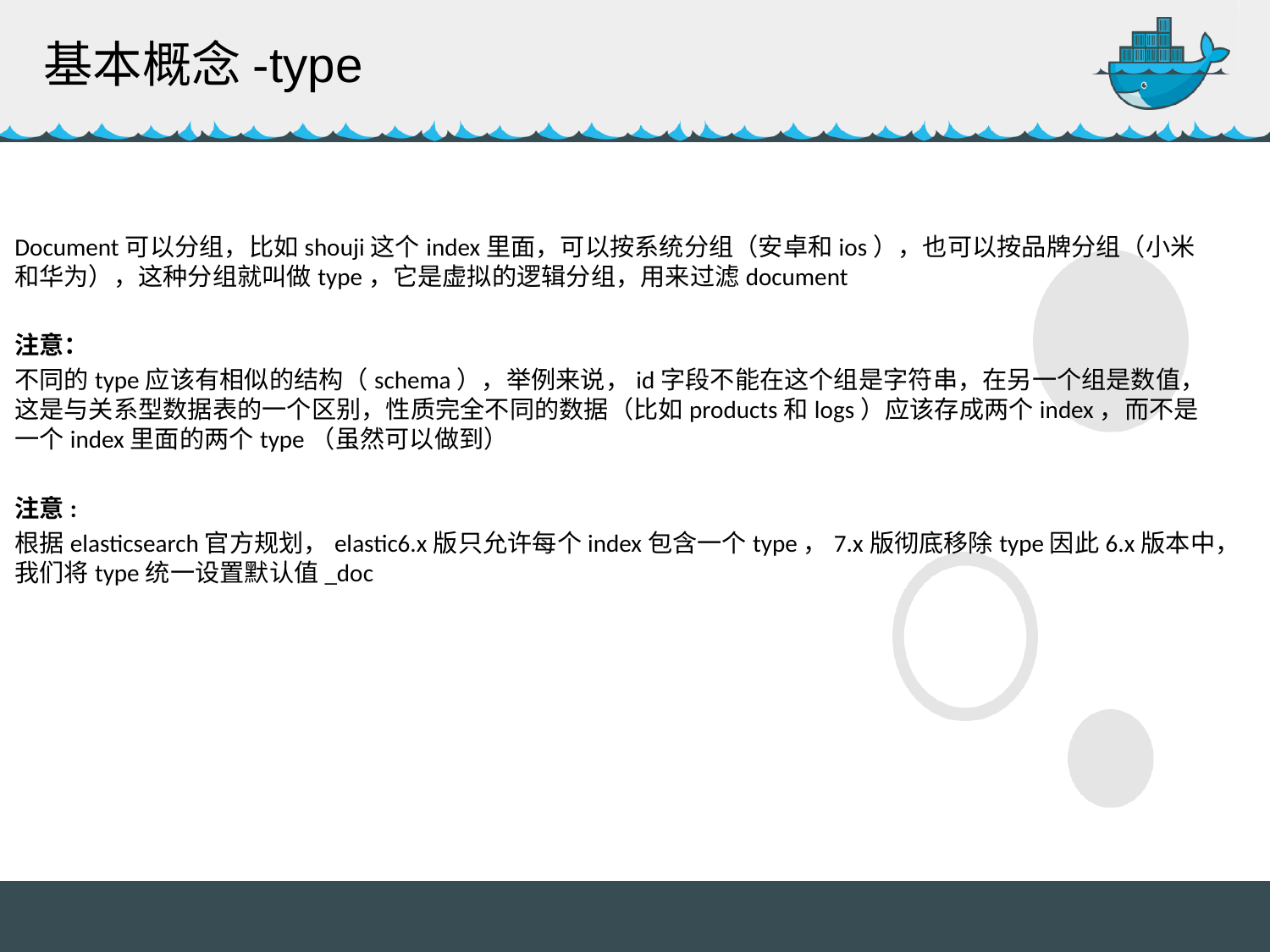

基本概念-type
Document可以分组，比如shouji这个index里面，可以按系统分组（安卓和ios），也可以按品牌分组（小米和华为），这种分组就叫做type，它是虚拟的逻辑分组，用来过滤document

注意：
不同的type应该有相似的结构（schema），举例来说，id字段不能在这个组是字符串，在另一个组是数值，这是与关系型数据表的一个区别，性质完全不同的数据（比如products和logs）应该存成两个index，而不是一个index里面的两个type（虽然可以做到）

注意:
根据elasticsearch官方规划，elastic6.x版只允许每个index包含一个type，7.x版彻底移除type因此6.x版本中，我们将type统一设置默认值_doc